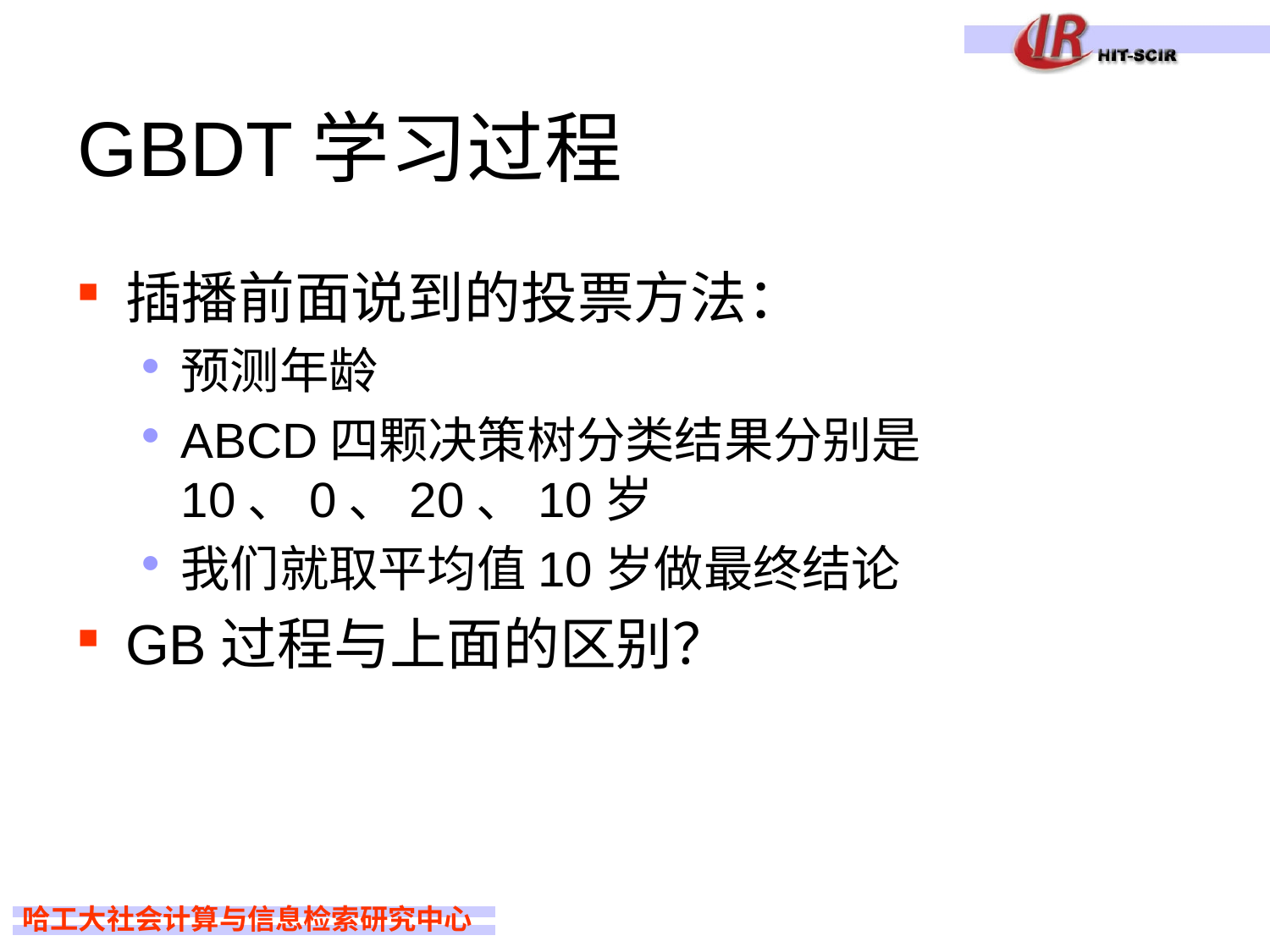

# GBDT学习过程
插播前面说到的投票方法：
预测年龄
ABCD四颗决策树分类结果分别是10、0、20、10岁
我们就取平均值10岁做最终结论
GB过程与上面的区别？